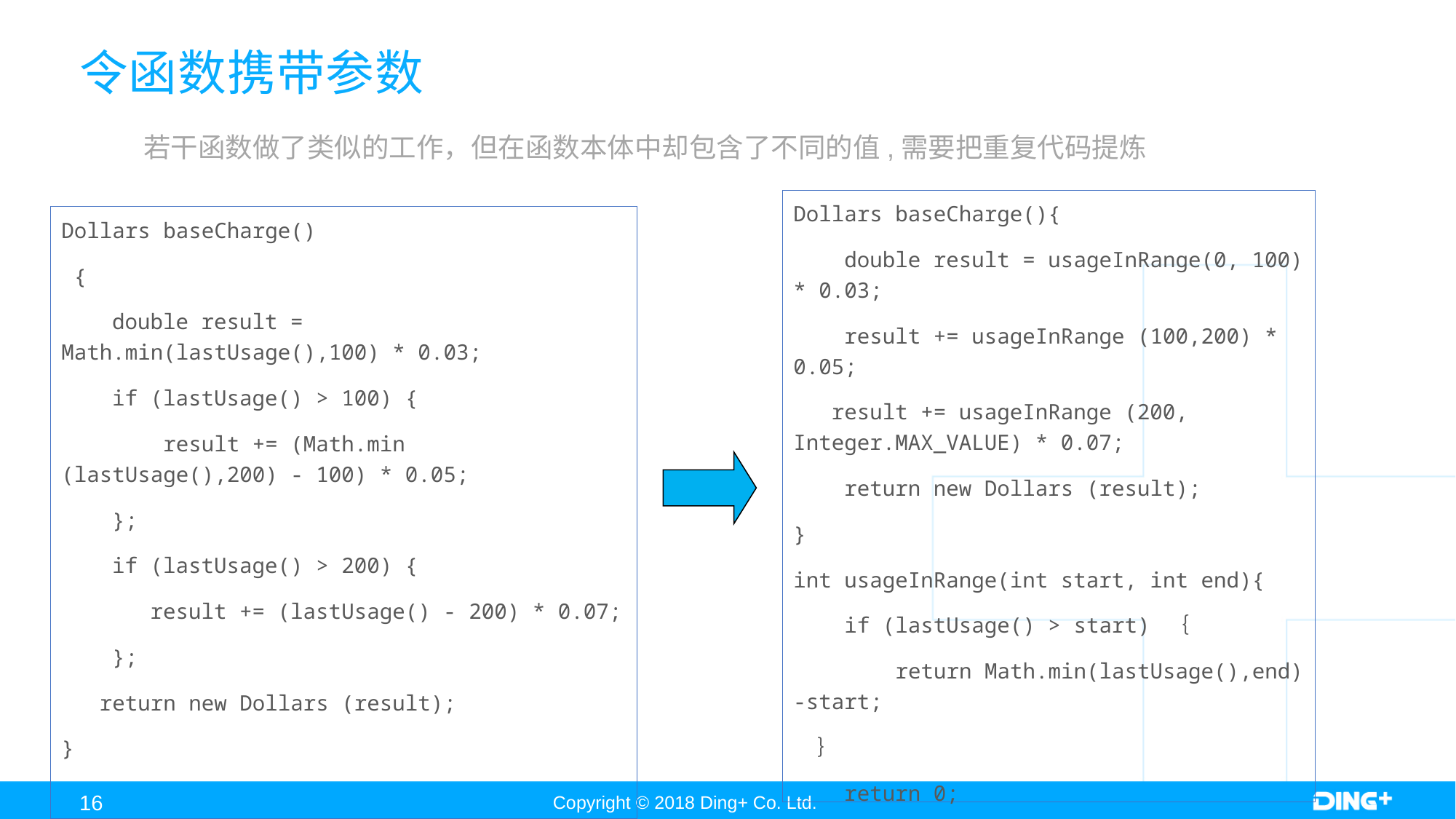

# 令函数携带参数
若干函数做了类似的工作，但在函数本体中却包含了不同的值,需要把重复代码提炼
Dollars baseCharge(){
    double result = usageInRange(0, 100) * 0.03;
    result += usageInRange (100,200) * 0.05;
   result += usageInRange (200, Integer.MAX_VALUE) * 0.07;
    return new Dollars (result);
}
int usageInRange(int start, int end){
    if (lastUsage() > start) ｛
        return Math.min(lastUsage(),end) -start;
    ｝
    return 0;
}
Dollars baseCharge()
 {
    double result = Math.min(lastUsage(),100) * 0.03;
    if (lastUsage() > 100) {
        result += (Math.min (lastUsage(),200) - 100) * 0.05;
    };
    if (lastUsage() > 200) {
       result += (lastUsage() - 200) * 0.07;
    };
   return new Dollars (result);
}

16
Copyright © 2018 Ding+ Co. Ltd.